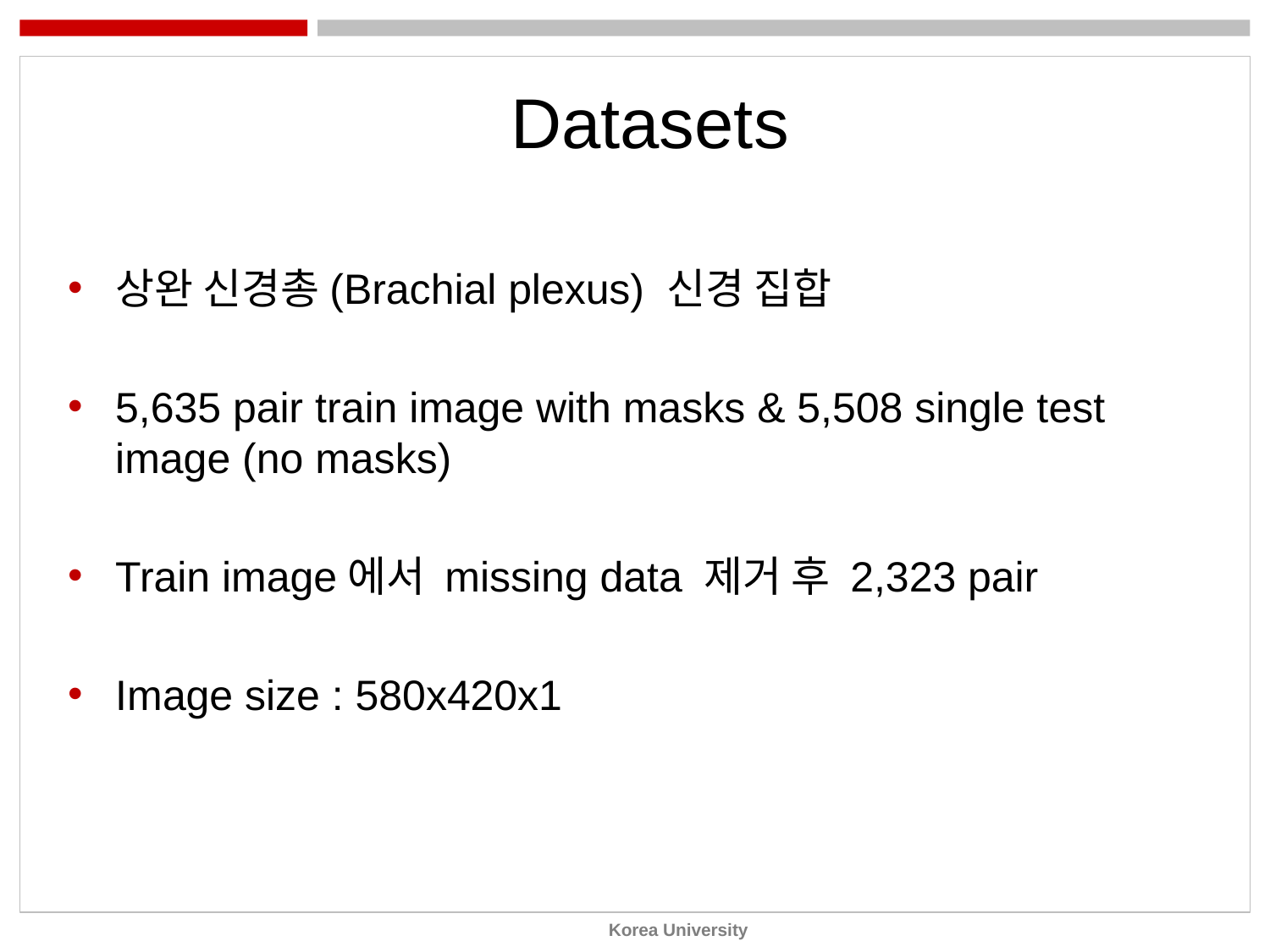

Datasets

상완 신경총(Brachial plexus) 신경 집합

5,635 pair train image with masks & 5,508 single test image (no masks)

Train image에서 missing data 제거 후 2,323 pair

Image size : 580x420x1